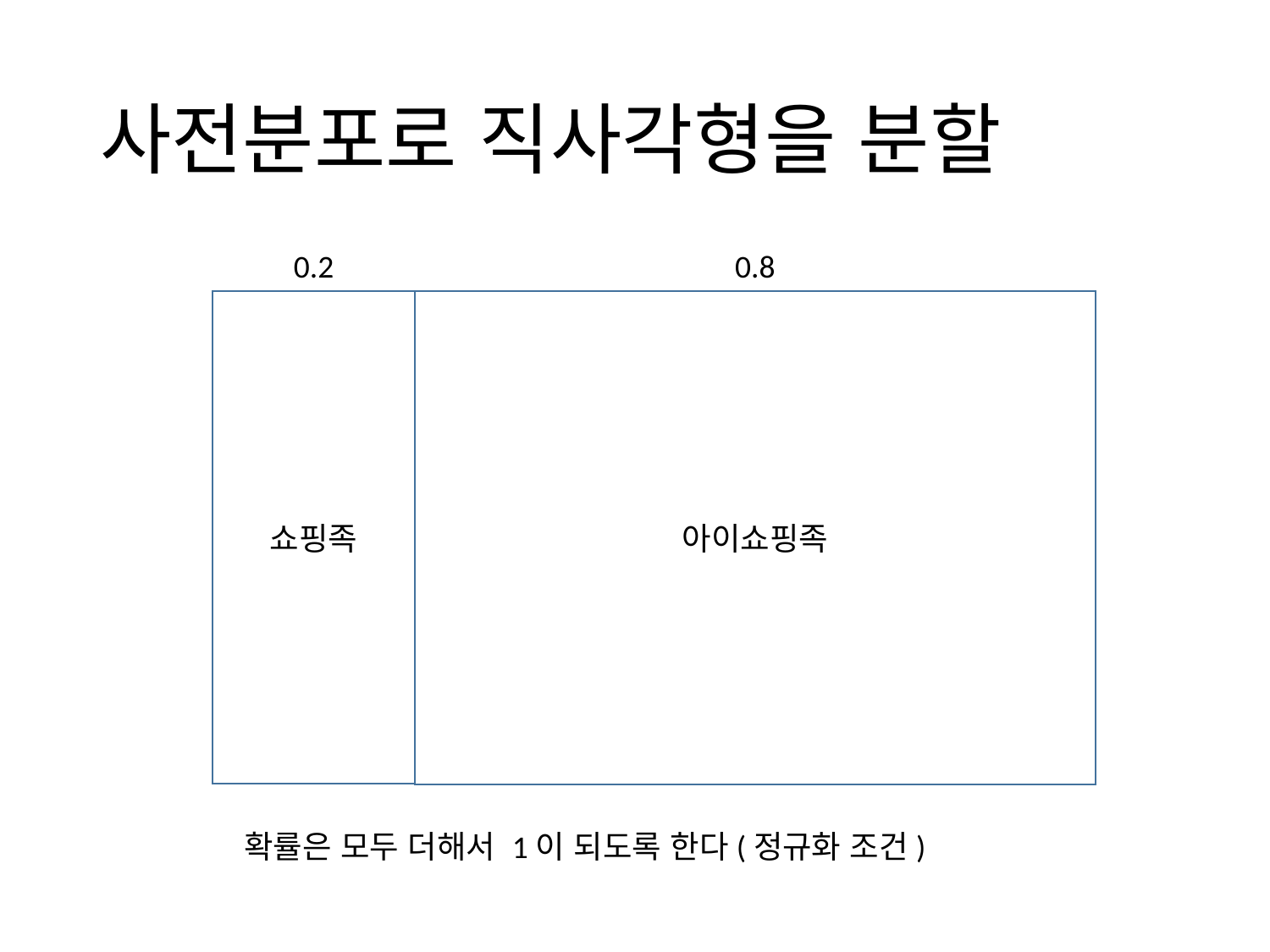

# 사전분포로 직사각형을 분할
0.2
0.8
쇼핑족
아이쇼핑족
확률은 모두 더해서 1이 되도록 한다(정규화 조건)